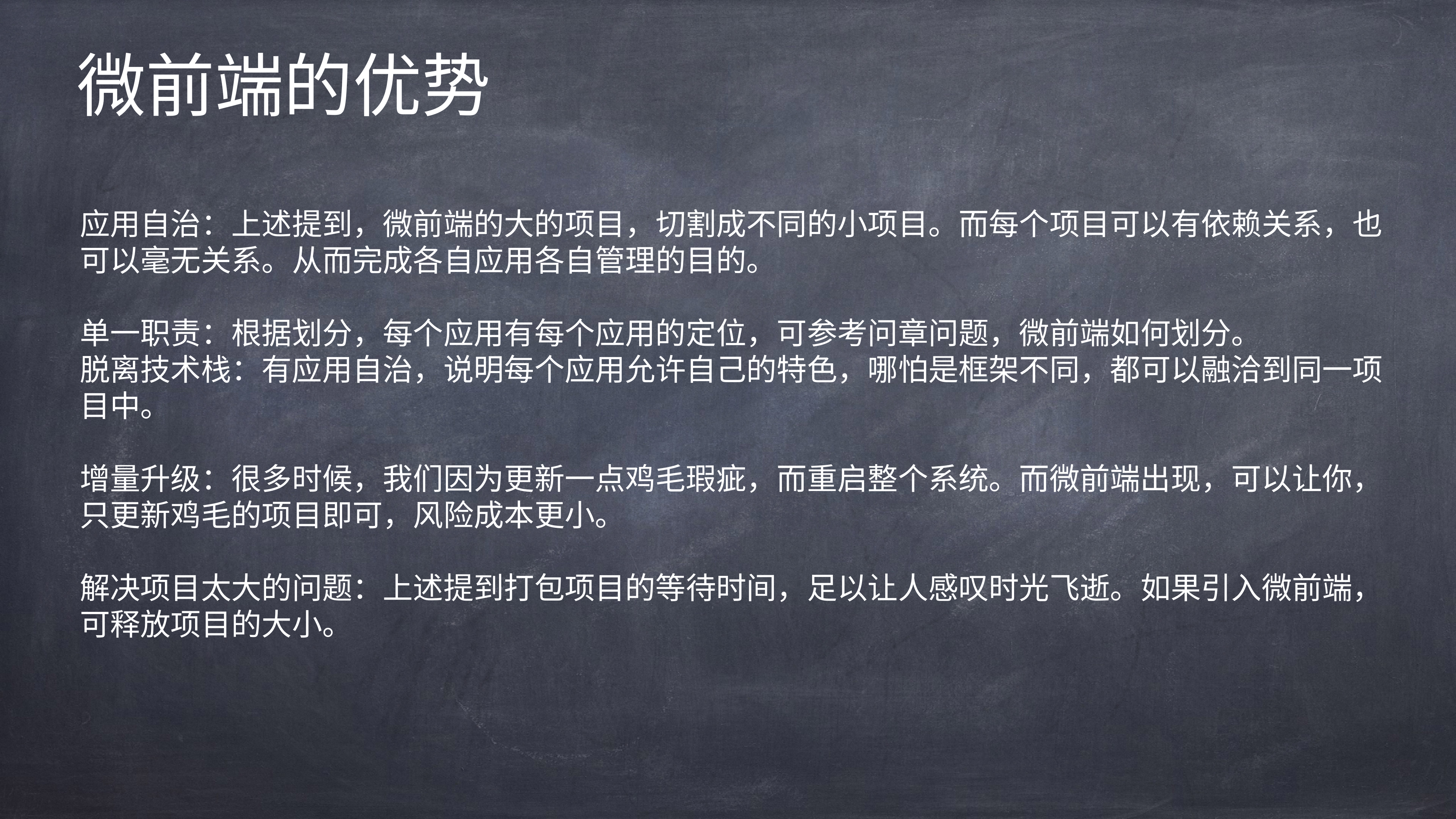

# 微前端的优势
应用自治：上述提到，微前端的大的项目，切割成不同的小项目。而每个项目可以有依赖关系，也可以毫无关系。从而完成各自应用各自管理的目的。

单一职责：根据划分，每个应用有每个应用的定位，可参考问章问题，微前端如何划分。
脱离技术栈：有应用自治，说明每个应用允许自己的特色，哪怕是框架不同，都可以融洽到同一项目中。

增量升级：很多时候，我们因为更新一点鸡毛瑕疵，而重启整个系统。而微前端出现，可以让你，只更新鸡毛的项目即可，风险成本更小。

解决项目太大的问题：上述提到打包项目的等待时间，足以让人感叹时光飞逝。如果引入微前端，可释放项目的大小。